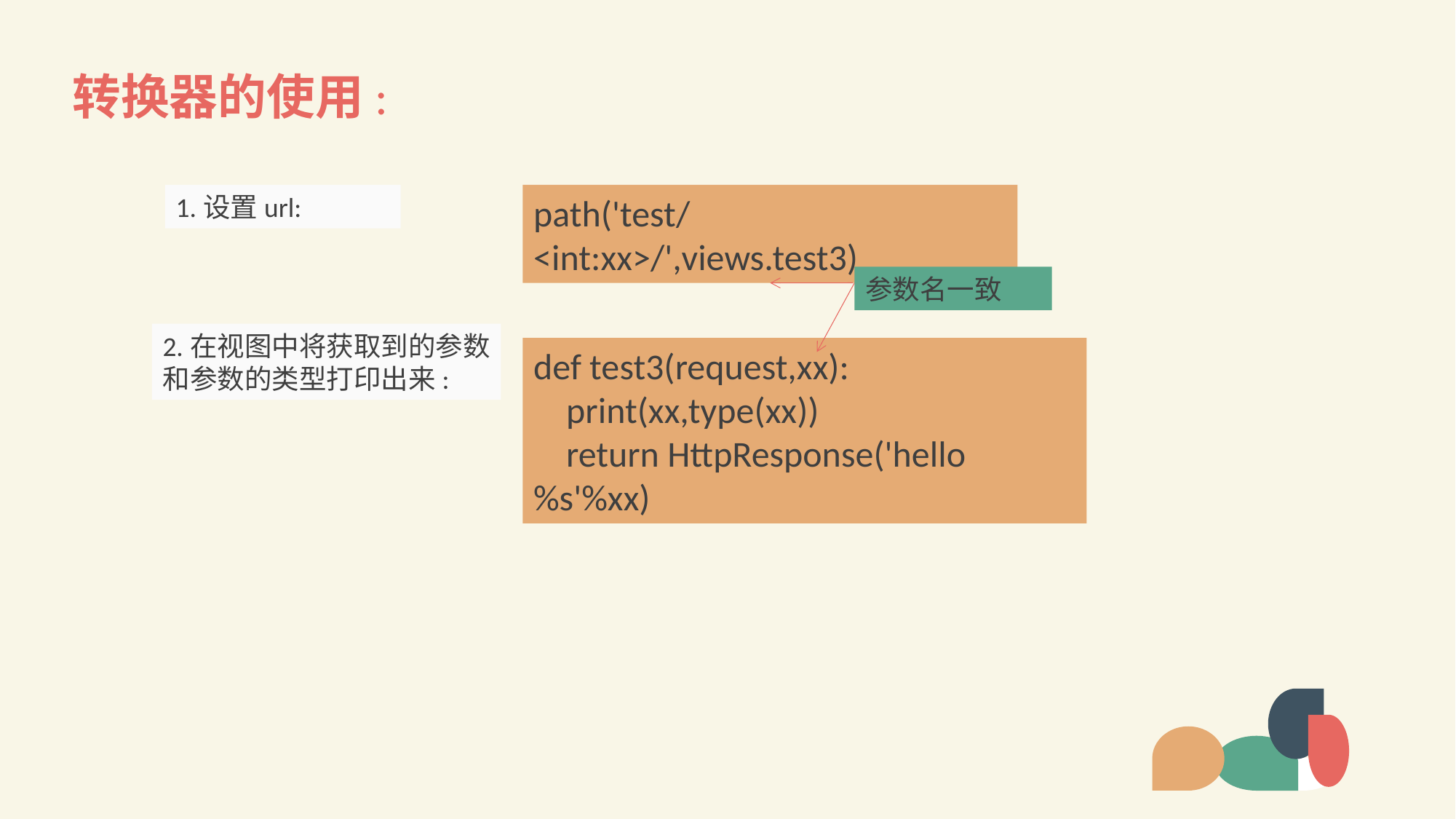

# 转换器的使用:
1.设置url:
path('test/<int:xx>/',views.test3)
参数名一致
2.在视图中将获取到的参数
和参数的类型打印出来:
def test3(request,xx):
    print(xx,type(xx))
    return HttpResponse('hello %s'%xx)

LOREM